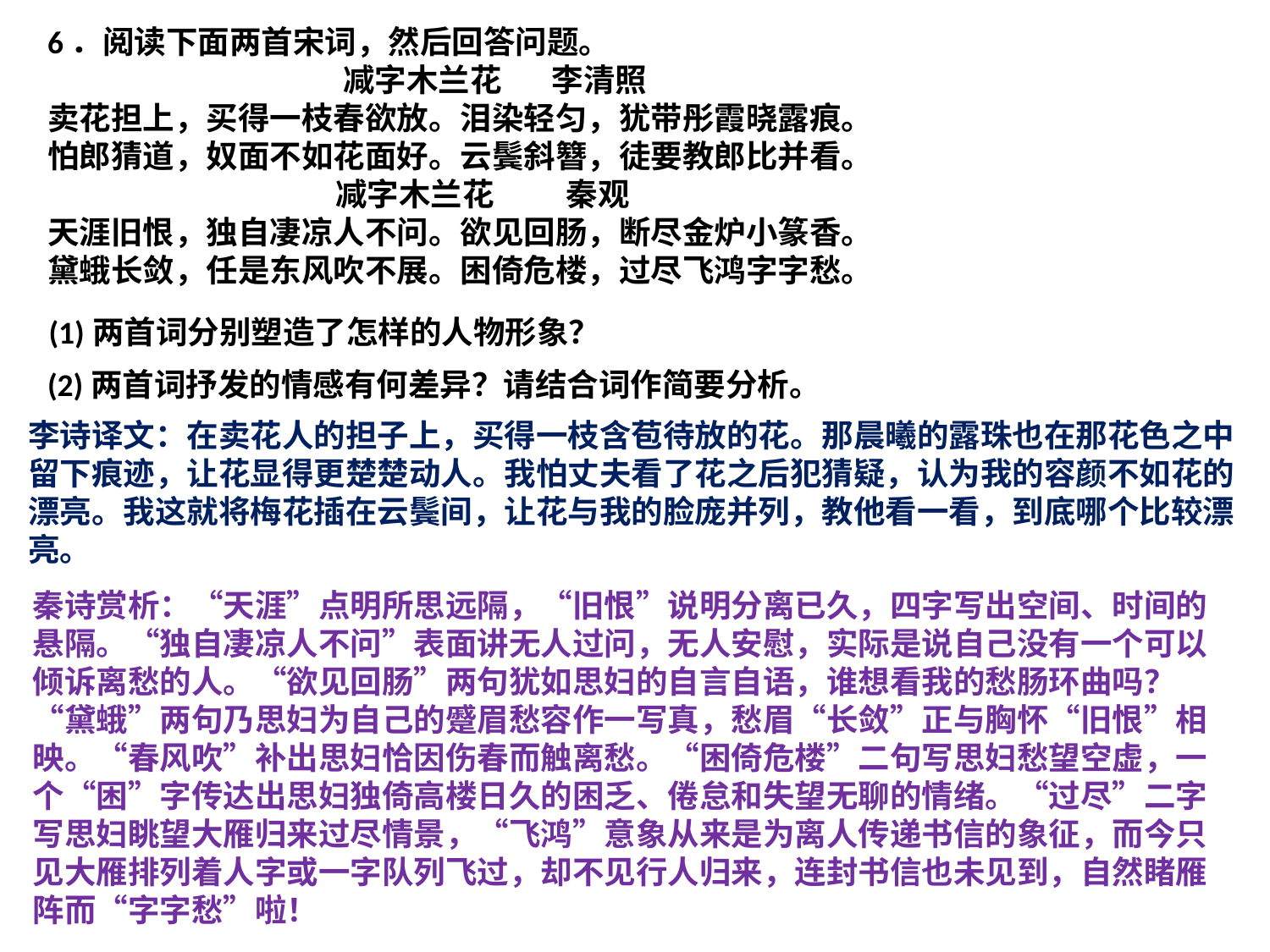

6．阅读下面两首宋词，然后回答问题。
                                        减字木兰花       李清照
卖花担上，买得一枝春欲放。泪染轻匀，犹带彤霞晓露痕。
怕郎猜道，奴面不如花面好。云鬓斜簪，徒要教郎比并看。
                                       减字木兰花          秦观
天涯旧恨，独自凄凉人不问。欲见回肠，断尽金炉小篆香。
黛蛾长敛，任是东风吹不展。困倚危楼，过尽飞鸿字字愁。
(1)两首词分别塑造了怎样的人物形象？
(2)两首词抒发的情感有何差异？请结合词作简要分析。
李诗译文：在卖花人的担子上，买得一枝含苞待放的花。那晨曦的露珠也在那花色之中留下痕迹，让花显得更楚楚动人。我怕丈夫看了花之后犯猜疑，认为我的容颜不如花的漂亮。我这就将梅花插在云鬓间，让花与我的脸庞并列，教他看一看，到底哪个比较漂亮。
秦诗赏析：“天涯”点明所思远隔，“旧恨”说明分离已久，四字写出空间、时间的悬隔。“独自凄凉人不问”表面讲无人过问，无人安慰，实际是说自己没有一个可以倾诉离愁的人。“欲见回肠”两句犹如思妇的自言自语，谁想看我的愁肠环曲吗？“黛蛾”两句乃思妇为自己的蹙眉愁容作一写真，愁眉“长敛”正与胸怀“旧恨”相映。“春风吹”补出思妇恰因伤春而触离愁。“困倚危楼”二句写思妇愁望空虚，一个“困”字传达出思妇独倚高楼日久的困乏、倦怠和失望无聊的情绪。“过尽”二字写思妇眺望大雁归来过尽情景，“飞鸿”意象从来是为离人传递书信的象征，而今只见大雁排列着人字或一字队列飞过，却不见行人归来，连封书信也未见到，自然睹雁阵而“字字愁”啦！